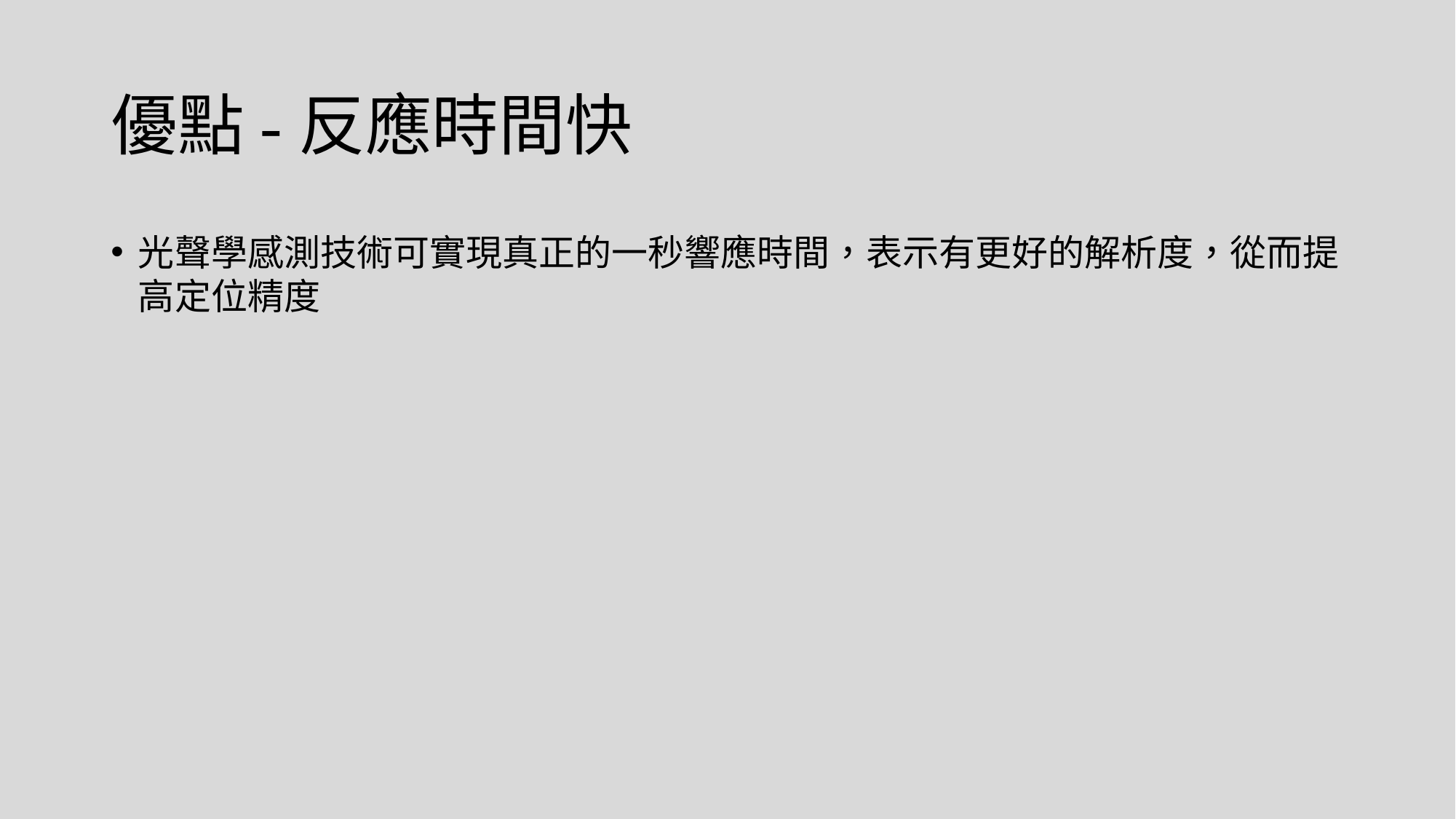

# 優點-反應時間快
光聲學感測技術可實現真正的一秒響應時間，表示有更好的解析度，從而提高定位精度